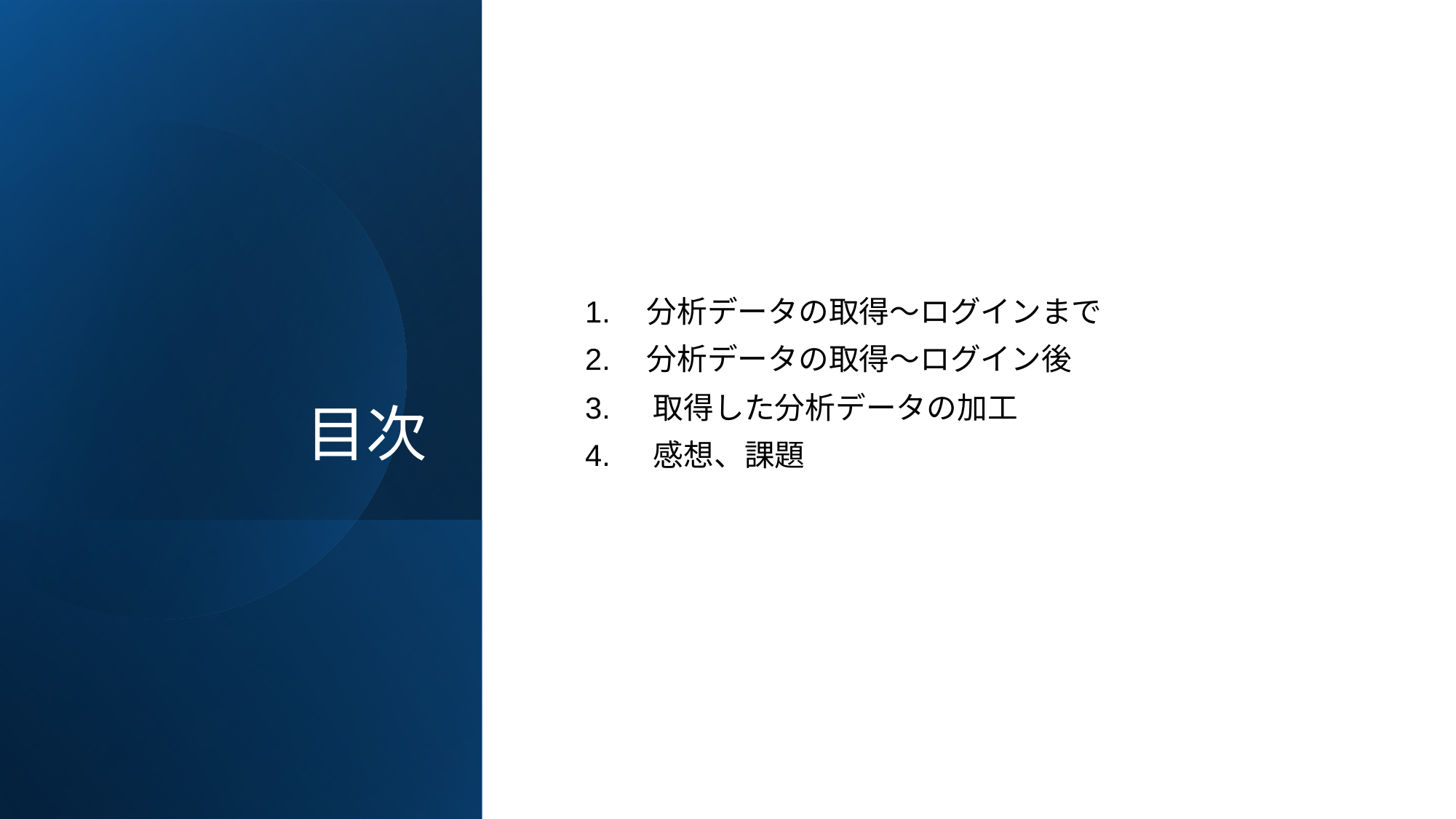

# 目次
分析データの取得〜ログインまで
分析データの取得〜ログイン後
取得した分析データの加工
感想、課題